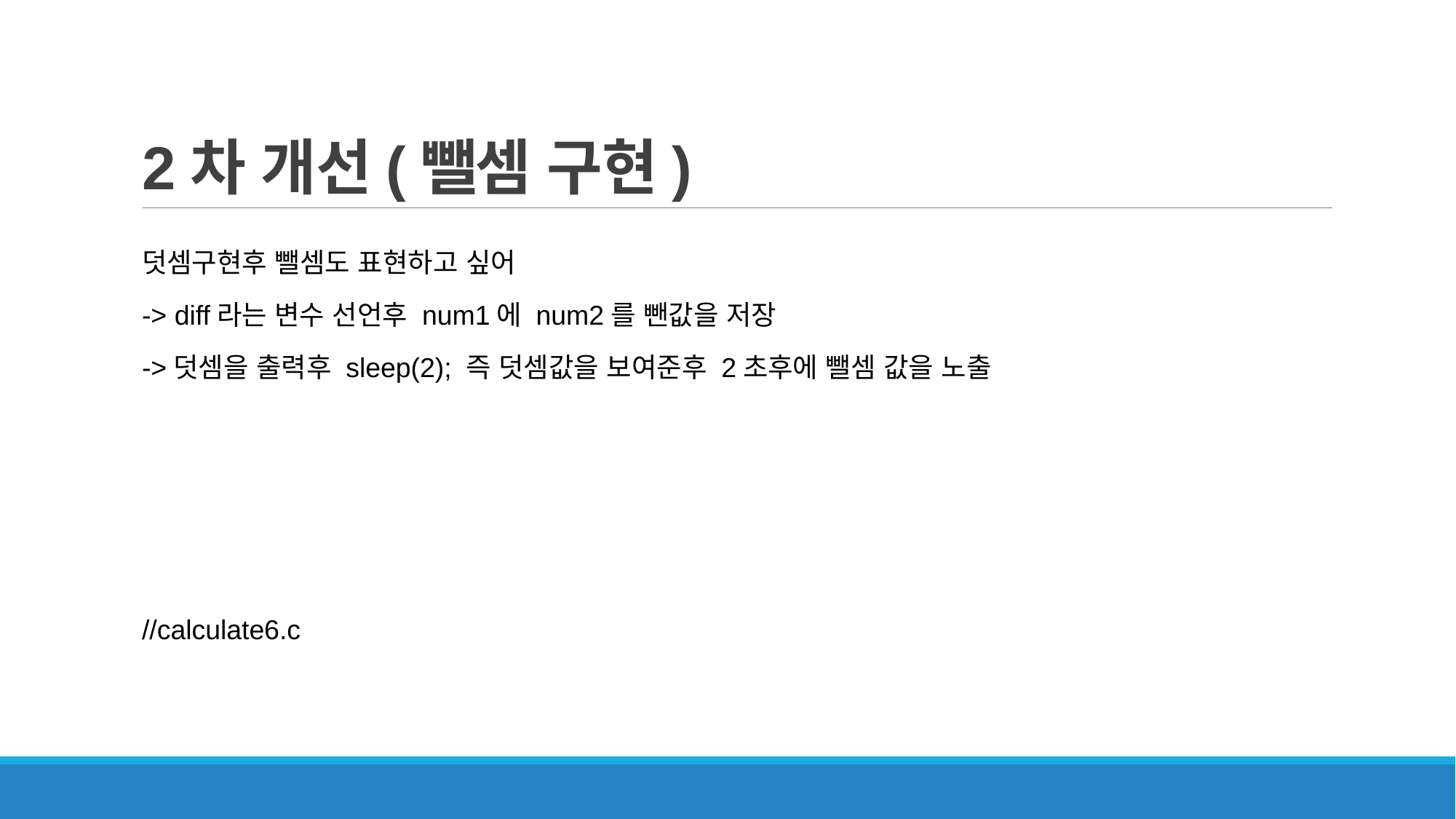

# 2차 개선(뺄셈 구현)
덧셈구현후 뺄셈도 표현하고 싶어
-> diff라는 변수 선언후 num1에 num2를 뺀값을 저장
->덧셈을 출력후 sleep(2); 즉 덧셈값을 보여준후 2초후에 뺄셈 값을 노출

//calculate6.c